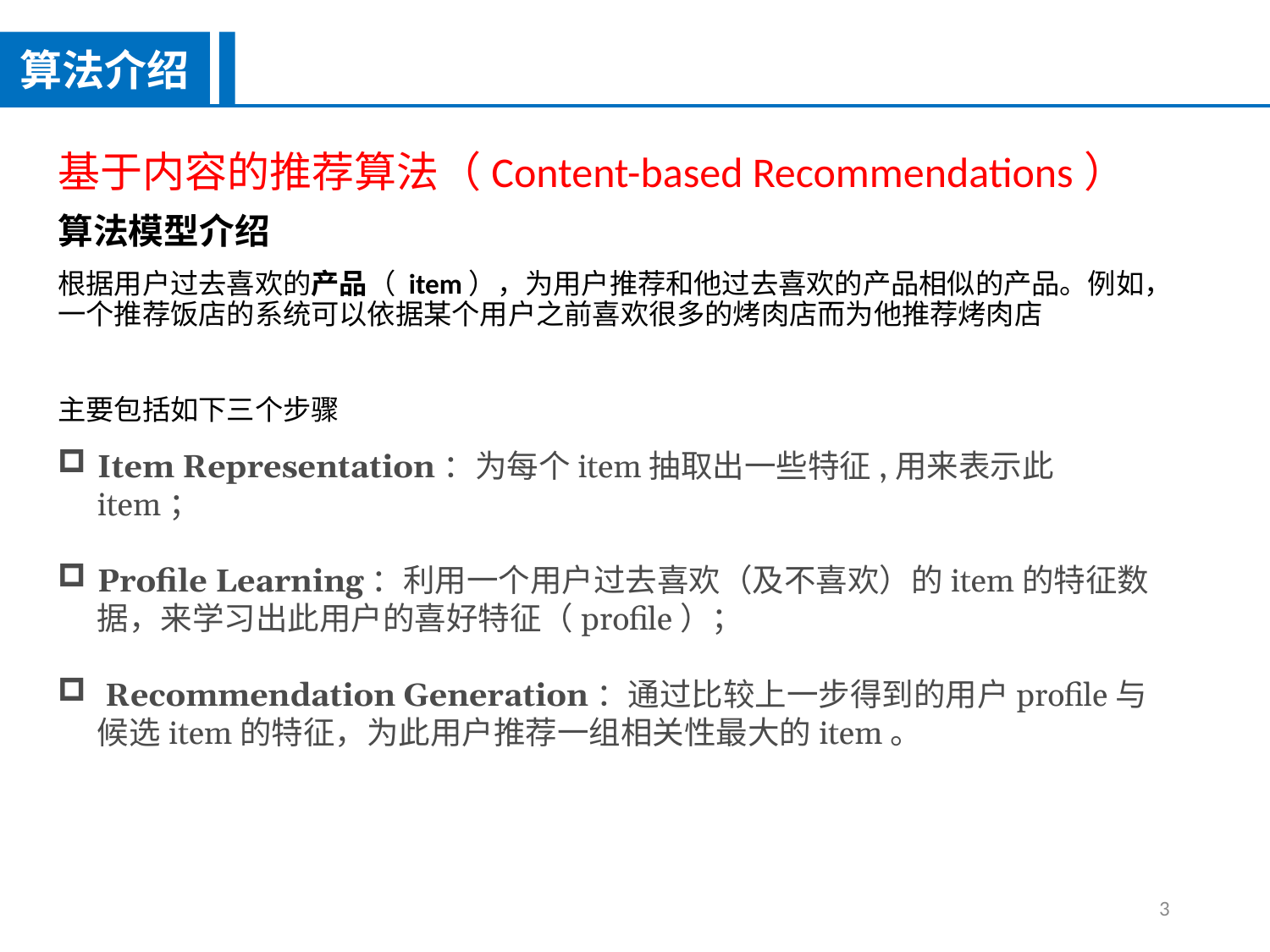

算法介绍

基于内容的推荐算法（Content-based Recommendations）
算法模型介绍
根据用户过去喜欢的产品（ item），为用户推荐和他过去喜欢的产品相似的产品。例如，一个推荐饭店的系统可以依据某个用户之前喜欢很多的烤肉店而为他推荐烤肉店

主要包括如下三个步骤

Item Representation：为每个item抽取出一些特征,用来表示此item；

Profile Learning：利用一个用户过去喜欢（及不喜欢）的item的特征数据，来学习出此用户的喜好特征（profile）；

 Recommendation Generation：通过比较上一步得到的用户profile与候选item的特征，为此用户推荐一组相关性最大的item。

3